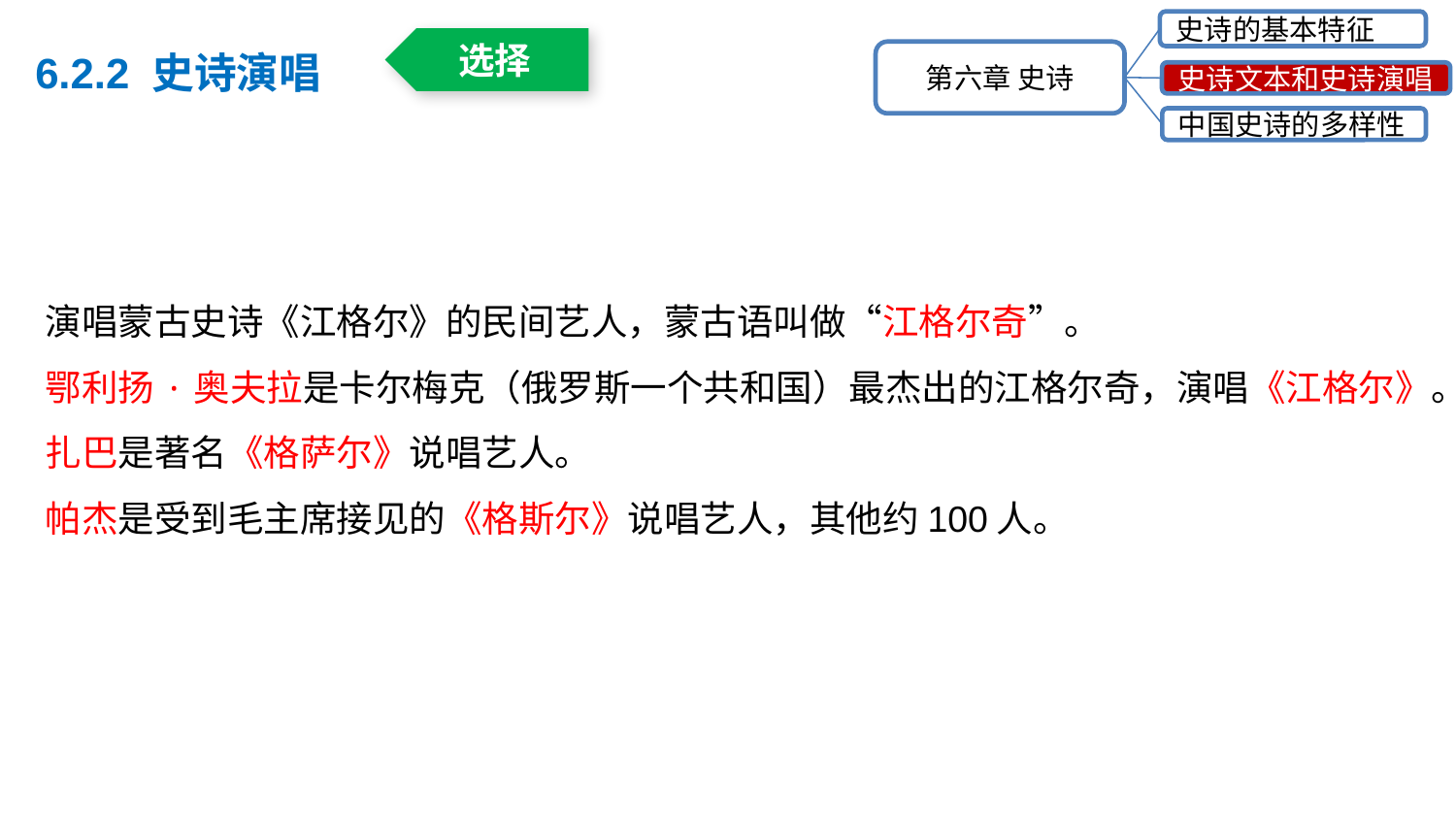

史诗的基本特征
第六章 史诗
史诗文本和史诗演唱
中国史诗的多样性
6.2.2 史诗演唱
选择
演唱蒙古史诗《江格尔》的民间艺人，蒙古语叫做“江格尔奇”。
鄂利扬·奥夫拉是卡尔梅克（俄罗斯一个共和国）最杰出的江格尔奇，演唱《江格尔》。
扎巴是著名《格萨尔》说唱艺人。
帕杰是受到毛主席接见的《格斯尔》说唱艺人，其他约100人。